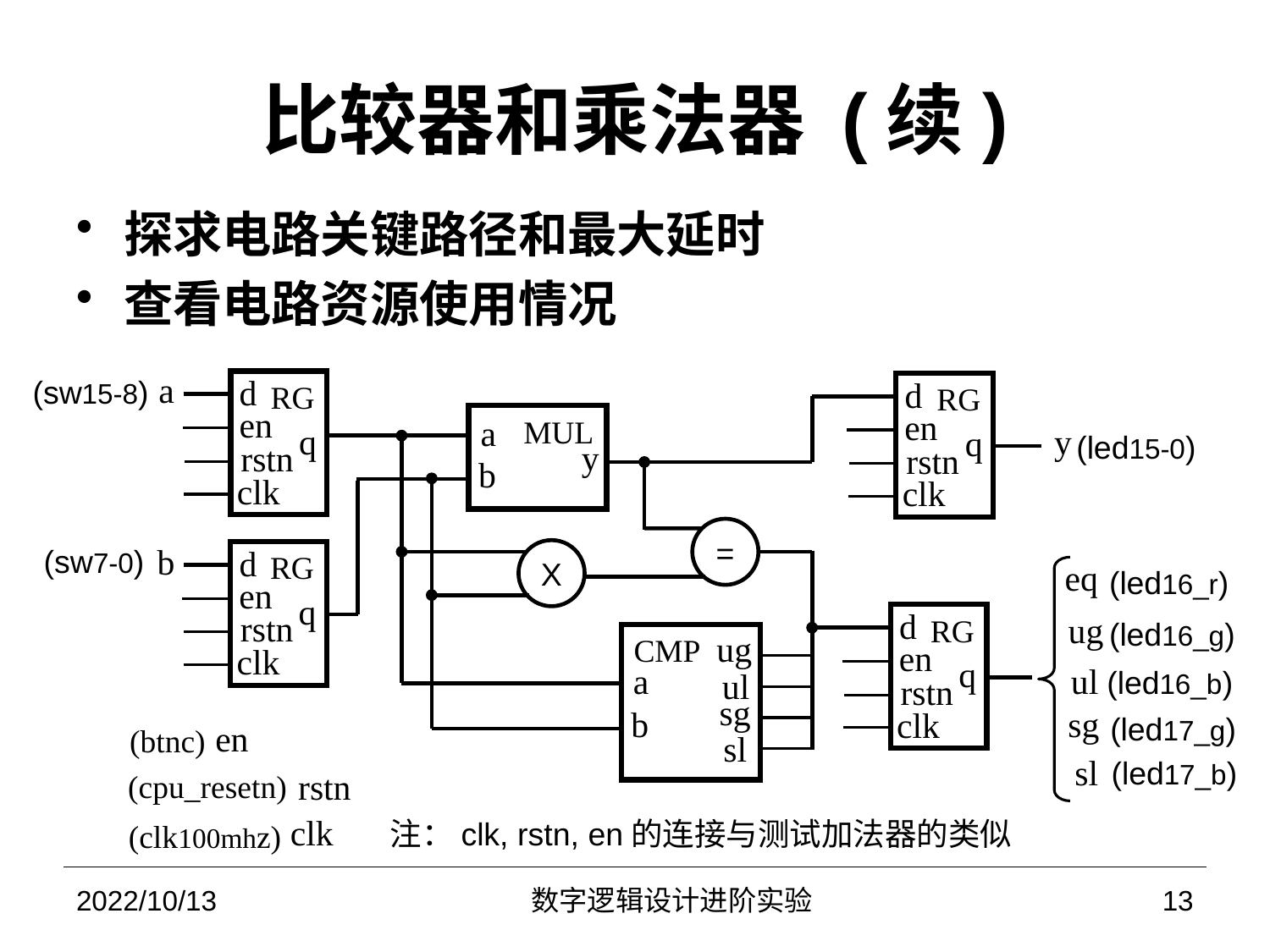

# 比较器和乘法器 (续)
探求电路关键路径和最大延时
查看电路资源使用情况
a
RG
d
en
q
rstn
clk
(sw15-8)
RG
d
en
q
rstn
clk
MUL
a
y
b
y
(led15-0)
=
X
(sw7-0)
RG
d
en
q
rstn
clk
b
eq
(led16_r)

ug
RG
d
en
q
rstn
clk
(led16_g)
CMP
ug
a
ul
sg
b
sl
ul
(led16_b)
sg
(led17_g)
(btnc)
en
sl
(led17_b)
(cpu_resetn)
rstn
(clk100mhz)
clk
注：clk, rstn, en的连接与测试加法器的类似
2022/10/13
数字逻辑设计进阶实验
13